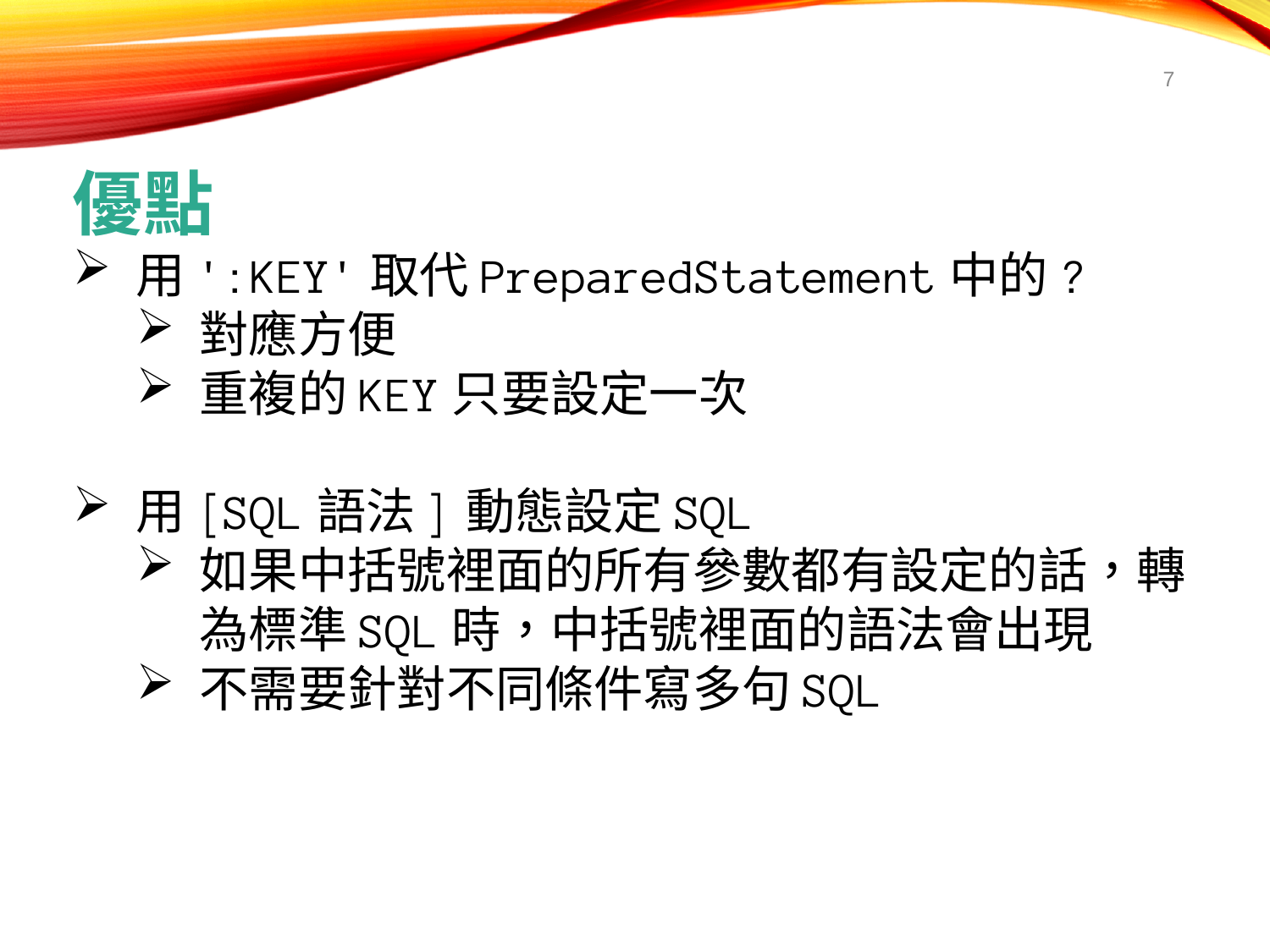

7
優點
用':KEY'取代PreparedStatement中的?
對應方便
重複的KEY只要設定一次

用[SQL語法]動態設定SQL
如果中括號裡面的所有參數都有設定的話，轉為標準SQL時，中括號裡面的語法會出現
不需要針對不同條件寫多句SQL